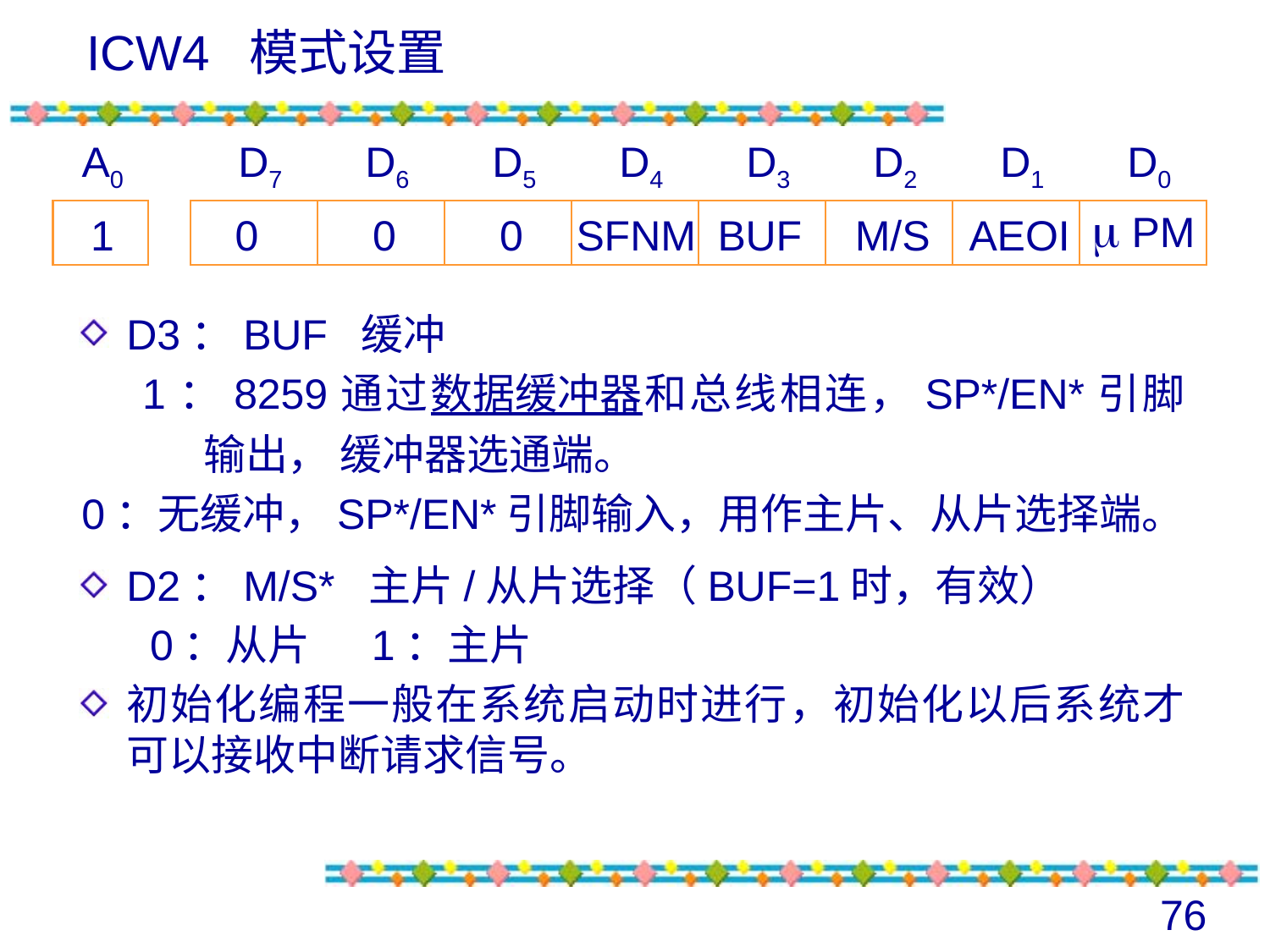

# ICW4  模式设置
A0
D7	D6	D5	D4	D3	D2	D1	D0

μ PM

1
0
0
0
SFNM
BUF
M/S
AEOI
D3：BUF  缓冲
1：8259通过数据缓冲器和总线相连，SP*/EN*引脚输出， 缓冲器选通端。
0：无缓冲，SP*/EN*引脚输入，用作主片、从片选择端。
D2：M/S*  主片/从片选择（BUF=1时，有效）
      0：从片	   1：主片
初始化编程一般在系统启动时进行，初始化以后系统才可以接收中断请求信号。